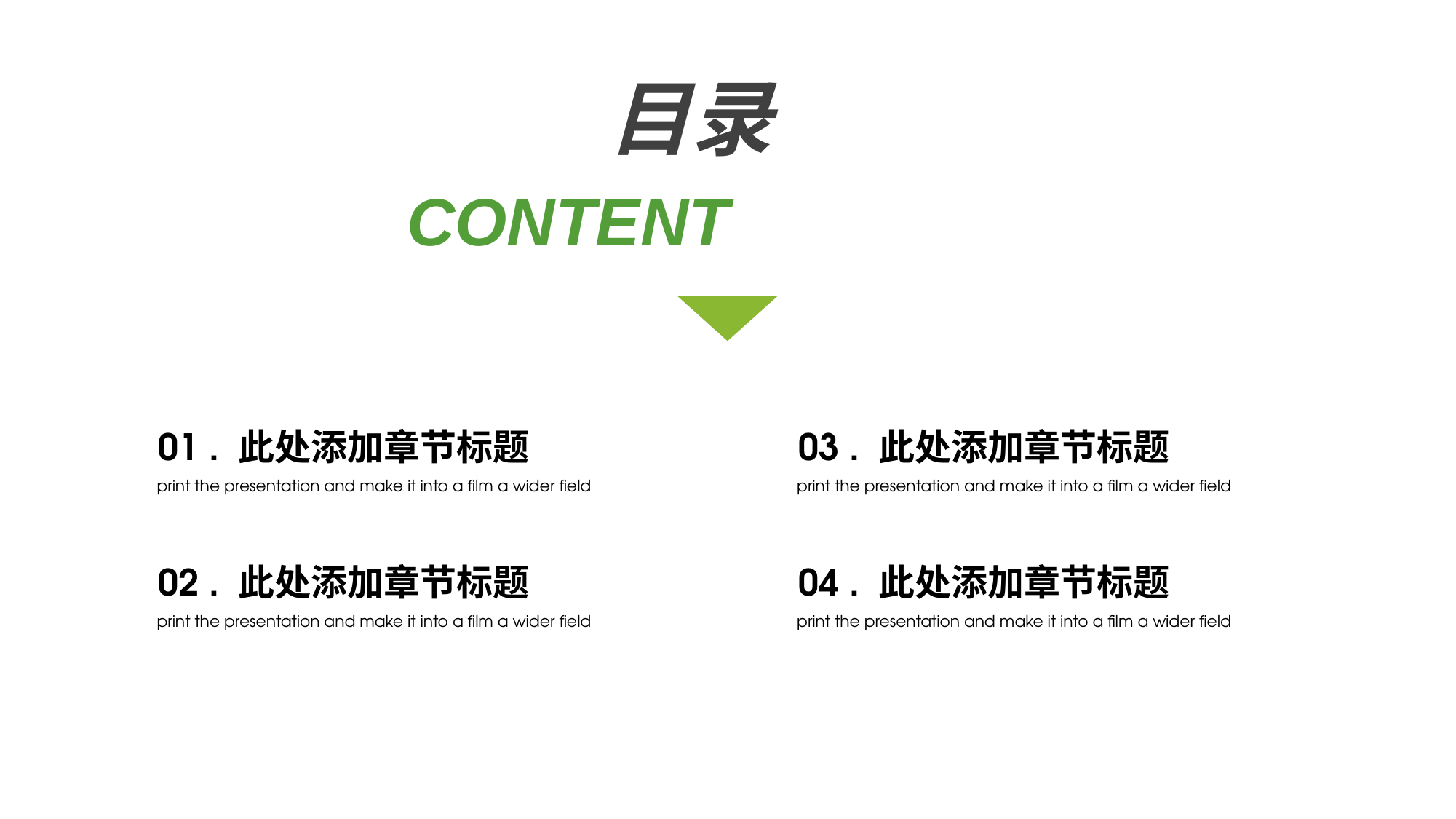

目录
CONTENT

03 . 此处添加章节标题
print the presentation and make it into a film a wider field
01 . 此处添加章节标题
print the presentation and make it into a film a wider field
02 . 此处添加章节标题
print the presentation and make it into a film a wider field
04 . 此处添加章节标题
print the presentation and make it into a film a wider field